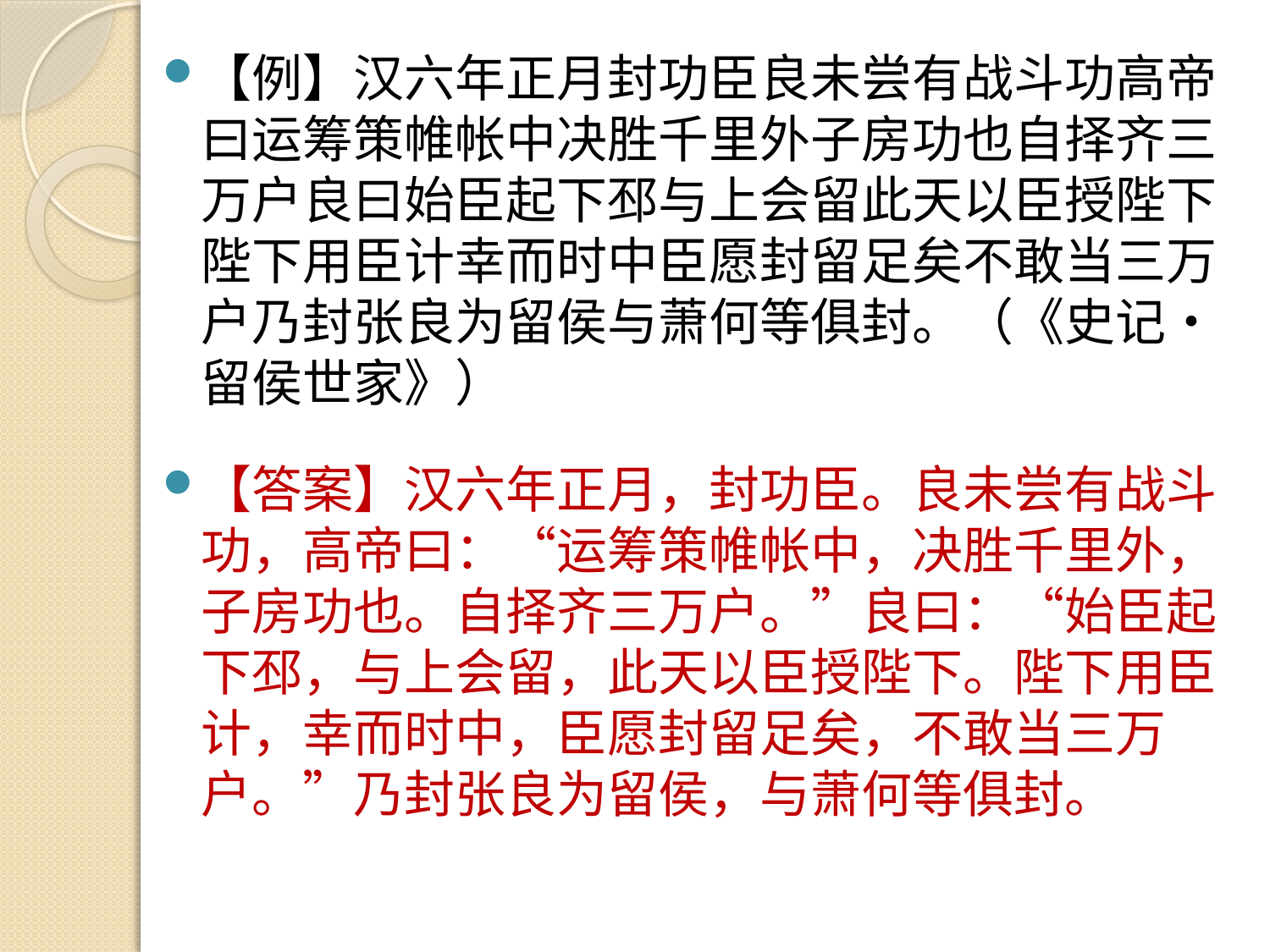

【例】汉六年正月封功臣良未尝有战斗功高帝曰运筹策帷帐中决胜千里外子房功也自择齐三万户良曰始臣起下邳与上会留此天以臣授陛下陛下用臣计幸而时中臣愿封留足矣不敢当三万户乃封张良为留侯与萧何等俱封。（《史记•留侯世家》）

【答案】汉六年正月，封功臣。良未尝有战斗功，高帝曰：“运筹策帷帐中，决胜千里外，子房功也。自择齐三万户。”良曰：“始臣起下邳，与上会留，此天以臣授陛下。陛下用臣计，幸而时中，臣愿封留足矣，不敢当三万户。”乃封张良为留侯，与萧何等俱封。